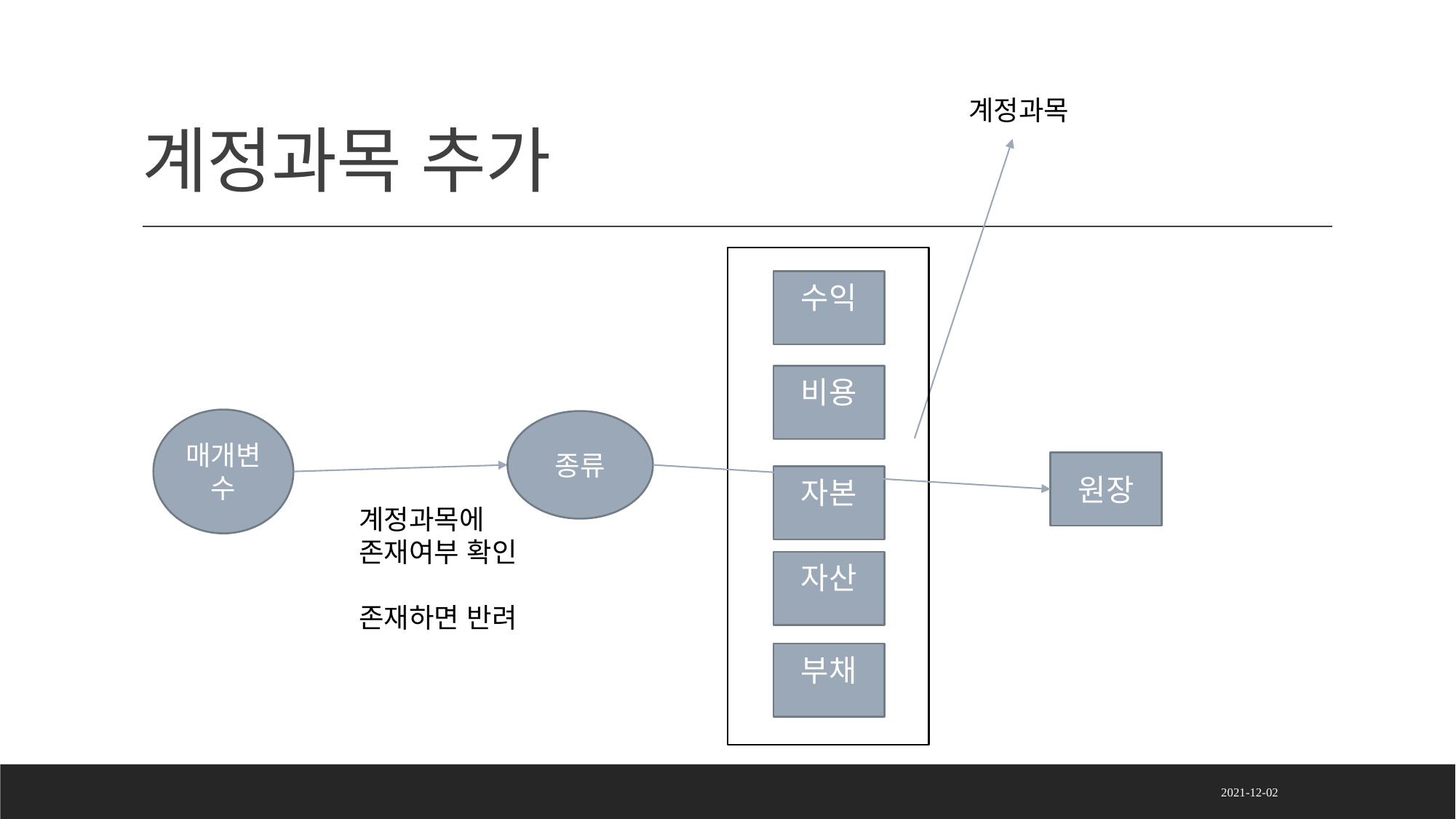

# 계정과목 추가
계정과목

수익

비용

매개변수
종류
원장
자본

계정과목에
존재여부 확인

존재하면 반려

자산

부채

2021-12-02